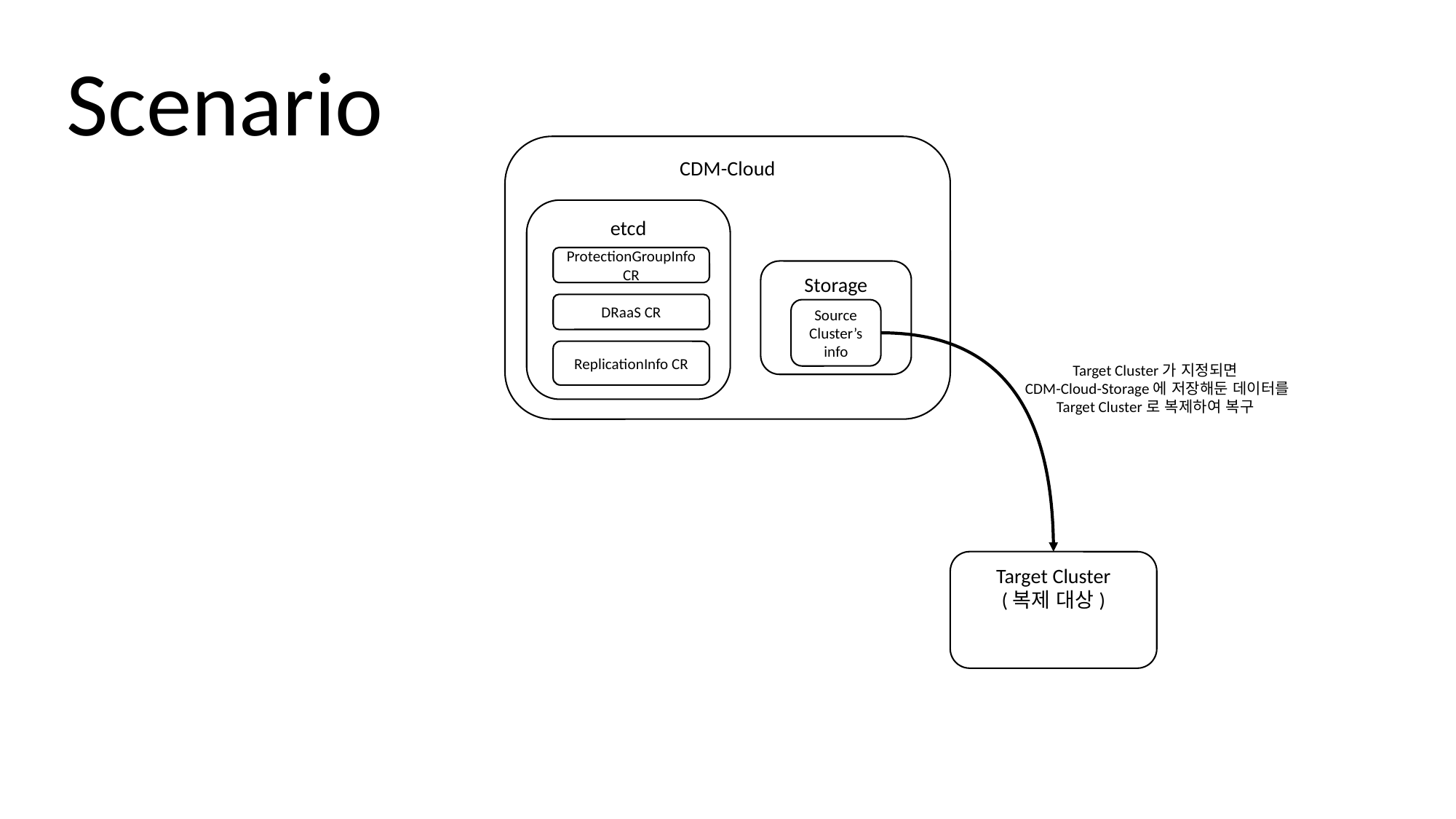

Scenario
CDM-Cloud
etcd
ProtectionGroupInfoCR
Storage
DRaaS CR
Source Cluster’s info
ReplicationInfo CR
Target Cluster가 지정되면
CDM-Cloud-Storage에 저장해둔 데이터를
Target Cluster로 복제하여 복구
Target Cluster
(복제 대상)